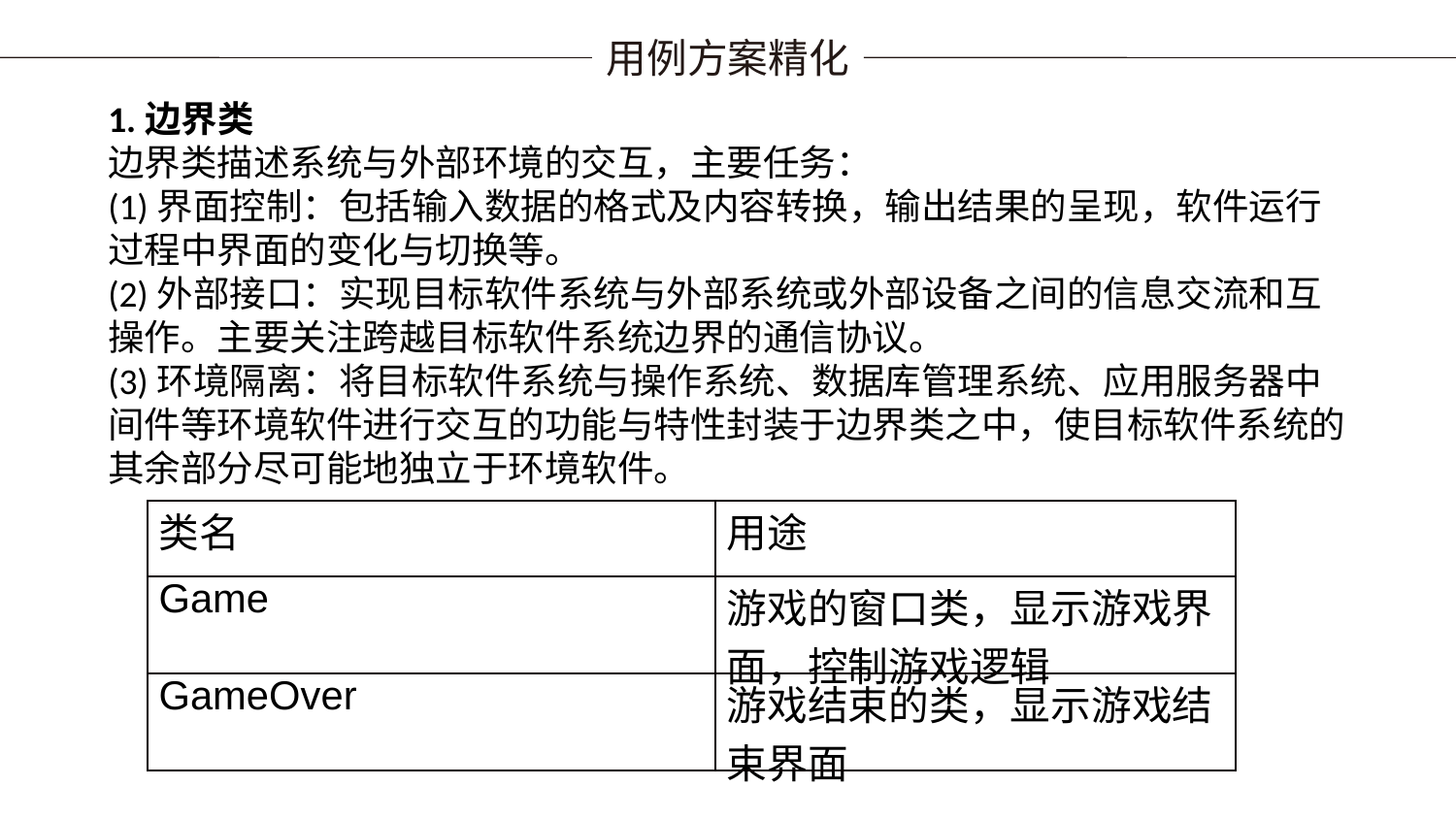

用例方案精化

1.边界类
边界类描述系统与外部环境的交互，主要任务：
(1)界面控制：包括输入数据的格式及内容转换，输出结果的呈现，软件运行过程中界面的变化与切换等。
(2)外部接口：实现目标软件系统与外部系统或外部设备之间的信息交流和互操作。主要关注跨越目标软件系统边界的通信协议。
(3)环境隔离：将目标软件系统与操作系统、数据库管理系统、应用服务器中间件等环境软件进行交互的功能与特性封装于边界类之中，使目标软件系统的其余部分尽可能地独立于环境软件。
| 类名 | 用途 |
| --- | --- |
| Game | 游戏的窗口类，显示游戏界面，控制游戏逻辑 |
| GameOver | 游戏结束的类，显示游戏结束界面 |